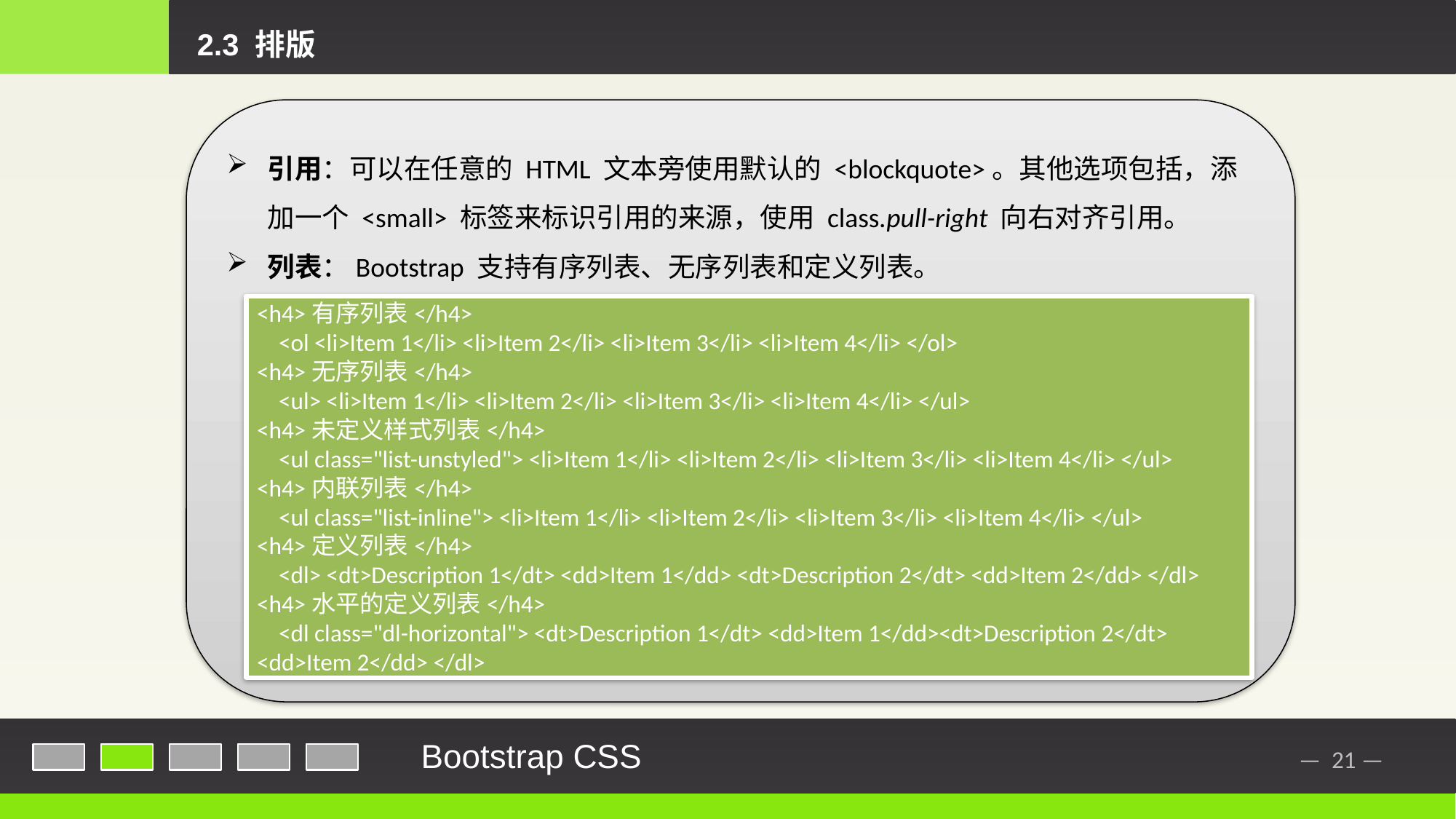

2.3 排版
引用：可以在任意的 HTML 文本旁使用默认的 <blockquote>。其他选项包括，添加一个 <small> 标签来标识引用的来源，使用 class.pull-right 向右对齐引用。
列表：Bootstrap 支持有序列表、无序列表和定义列表。
有序列表：有序列表是指以数字或其他有序字符开头的列表。
无序列表：无序列表是指没有特定顺序的列表，是以传统风格的着重号开头的列表。如果不想显示这些着重号，可以使用 class .list-unstyled 来移除样式。也可以通过使用 class .list-inline 把所有的列表项放在同一行中。
定义列表：在这种类型的列表中，每个列表项可以包含 <dt> 和 <dd> 元素。<dt> 代表 定义术语，就像字典，这是被定义的属于（或短语）。接着，<dd> 是 <dt> 的描述。可以使用 class dl-horizontal 把 <dl> 行中的属于与描述并排显示。

<h4>有序列表</h4>
    <ol <li>Item 1</li> <li>Item 2</li> <li>Item 3</li> <li>Item 4</li> </ol>
<h4>无序列表</h4>
    <ul> <li>Item 1</li> <li>Item 2</li> <li>Item 3</li> <li>Item 4</li> </ul>
<h4>未定义样式列表</h4>
    <ul class="list-unstyled"> <li>Item 1</li> <li>Item 2</li> <li>Item 3</li> <li>Item 4</li> </ul>
<h4>内联列表</h4>
    <ul class="list-inline"> <li>Item 1</li> <li>Item 2</li> <li>Item 3</li> <li>Item 4</li> </ul>
<h4>定义列表</h4>
    <dl> <dt>Description 1</dt> <dd>Item 1</dd> <dt>Description 2</dt> <dd>Item 2</dd> </dl>
<h4>水平的定义列表</h4>
    <dl class="dl-horizontal"> <dt>Description 1</dt> <dd>Item 1</dd><dt>Description 2</dt> <dd>Item 2</dd> </dl>